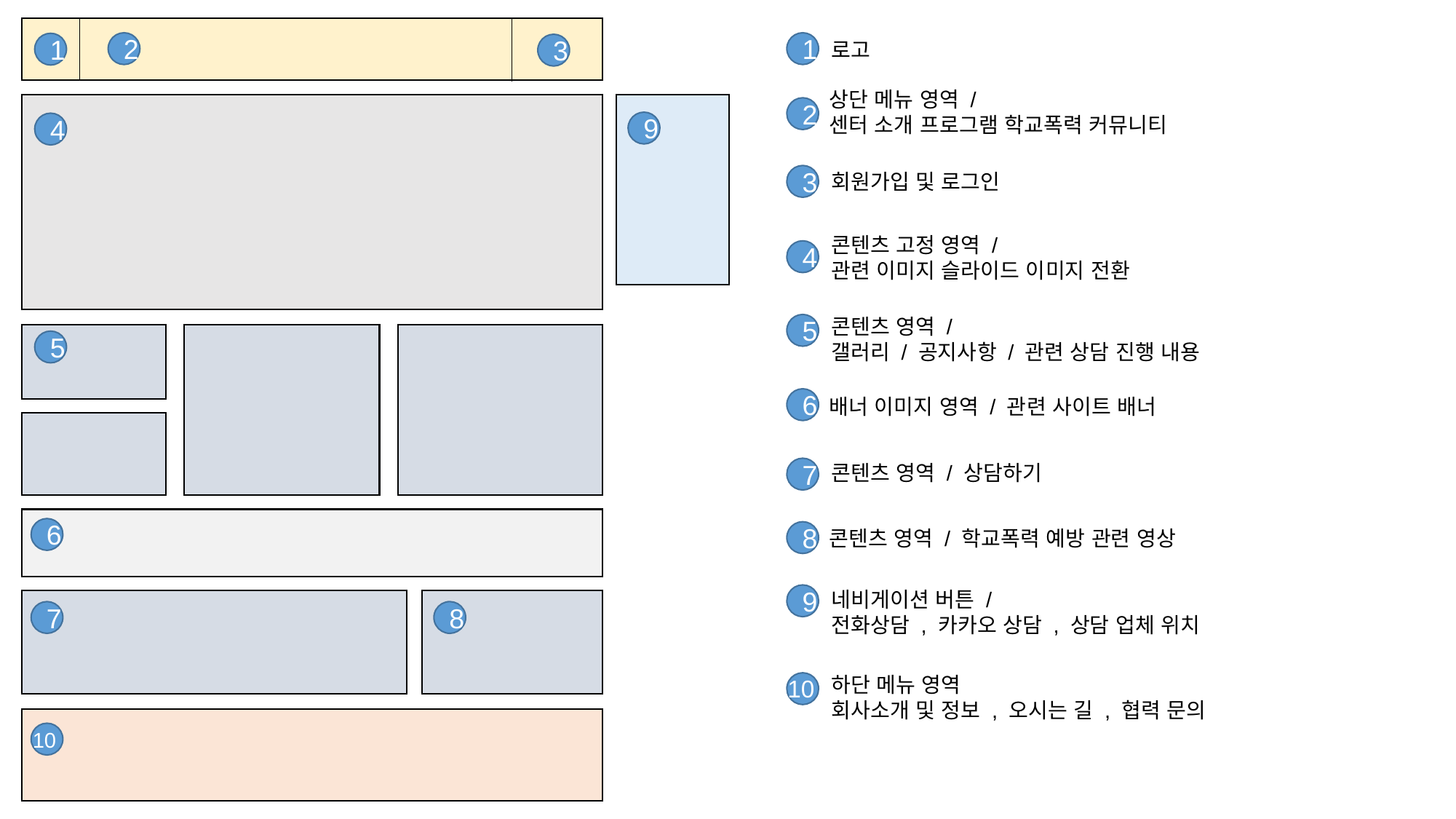

로고
2
1
1
3
상단 메뉴 영역 /
센터 소개 프로그램 학교폭력 커뮤니티

2
9
4
회원가입 및 로그인
3
콘텐츠 고정 영역 /
관련 이미지 슬라이드 이미지 전환
4
콘텐츠 영역 /
갤러리 / 공지사항 / 관련 상담 진행 내용
5

5
배너 이미지 영역 / 관련 사이트 배너
6

콘텐츠 영역 / 상담하기
7

6
콘텐츠 영역 / 학교폭력 예방 관련 영상
8
네비게이션 버튼 /
전화상담 , 카카오 상담 , 상담 업체 위치
9

8
7
10
10

하단 메뉴 영역
회사소개 및 정보 , 오시는 길 , 협력 문의
10